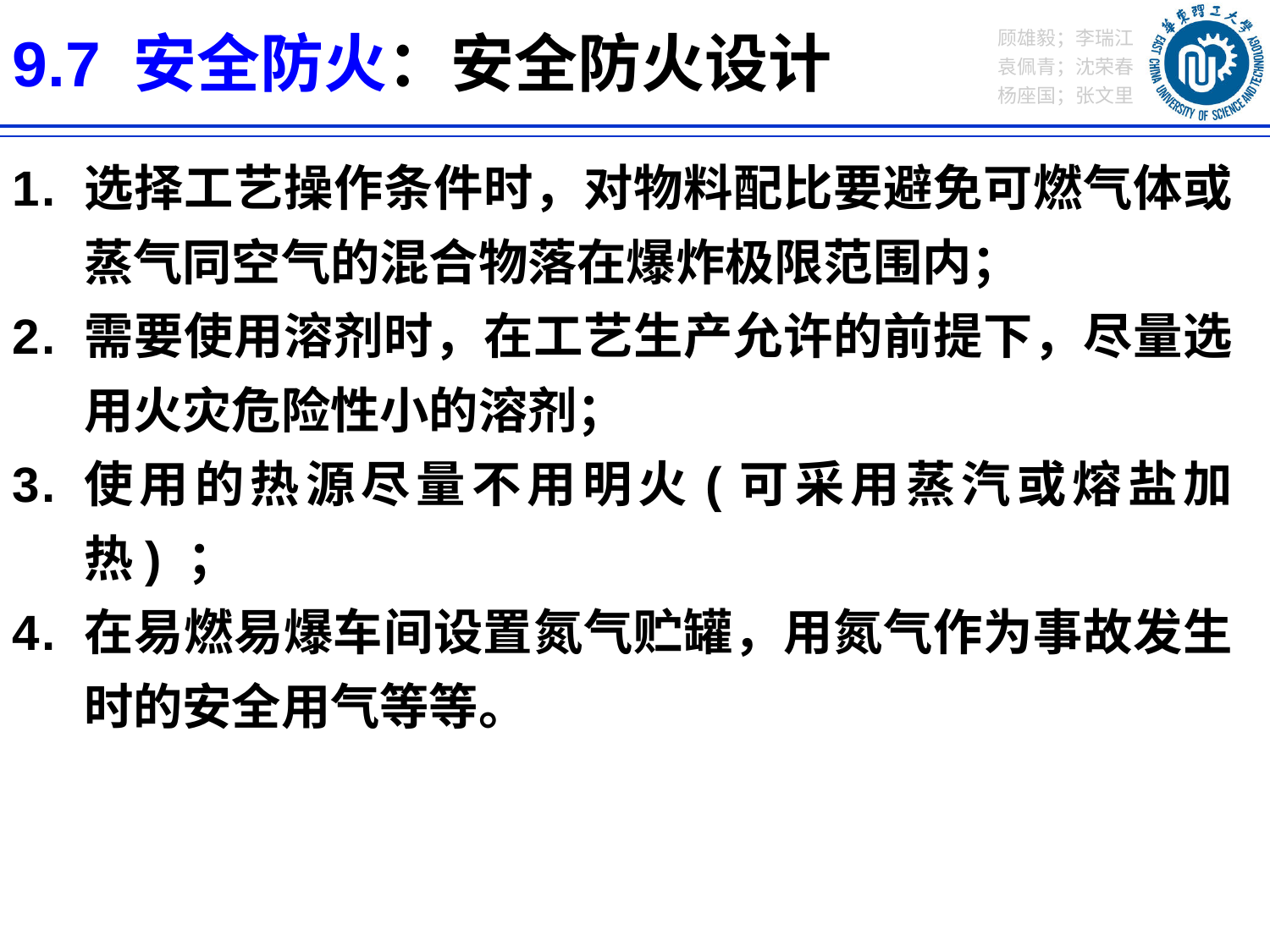

9.7 安全防火：安全防火设计
选择工艺操作条件时，对物料配比要避免可燃气体或蒸气同空气的混合物落在爆炸极限范围内；
需要使用溶剂时，在工艺生产允许的前提下，尽量选用火灾危险性小的溶剂；
使用的热源尽量不用明火(可采用蒸汽或熔盐加热) ；
在易燃易爆车间设置氮气贮罐，用氮气作为事故发生时的安全用气等等。